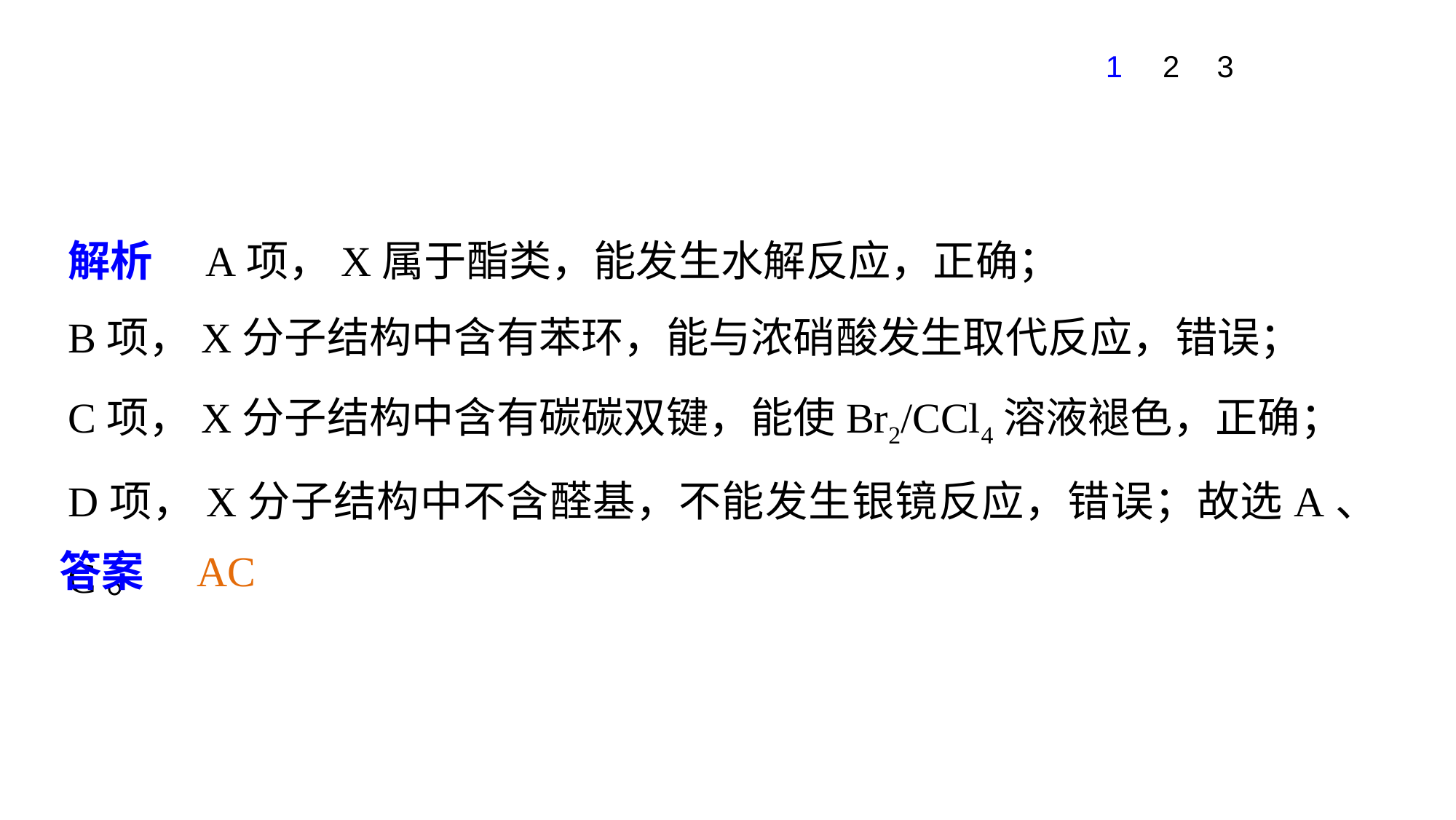

1
2
3
解析　A项，X属于酯类，能发生水解反应，正确；
B项，X分子结构中含有苯环，能与浓硝酸发生取代反应，错误；
C项，X分子结构中含有碳碳双键，能使Br2/CCl4溶液褪色，正确；
D项，X分子结构中不含醛基，不能发生银镜反应，错误；故选A、C。
答案　AC